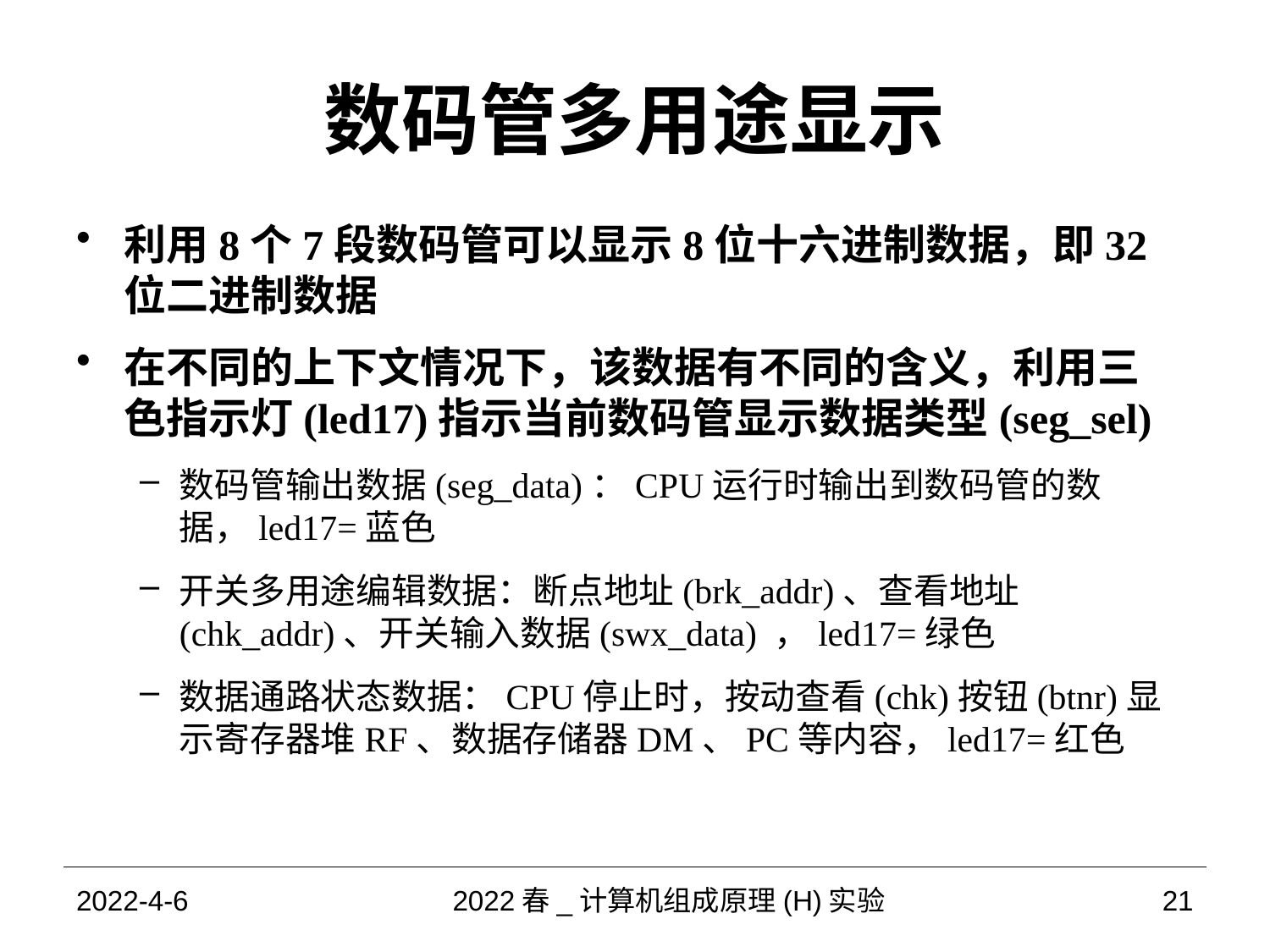

# 数码管多用途显示
利用8个7段数码管可以显示8位十六进制数据，即32位二进制数据
在不同的上下文情况下，该数据有不同的含义，利用三色指示灯(led17)指示当前数码管显示数据类型(seg_sel)
数码管输出数据(seg_data)：CPU运行时输出到数码管的数据，led17=蓝色
开关多用途编辑数据：断点地址(brk_addr)、查看地址(chk_addr)、开关输入数据(swx_data) ，led17=绿色
数据通路状态数据：CPU停止时，按动查看(chk)按钮(btnr)显示寄存器堆RF、数据存储器DM、PC等内容，led17=红色
2022-4-6
2022春_计算机组成原理(H)实验
21